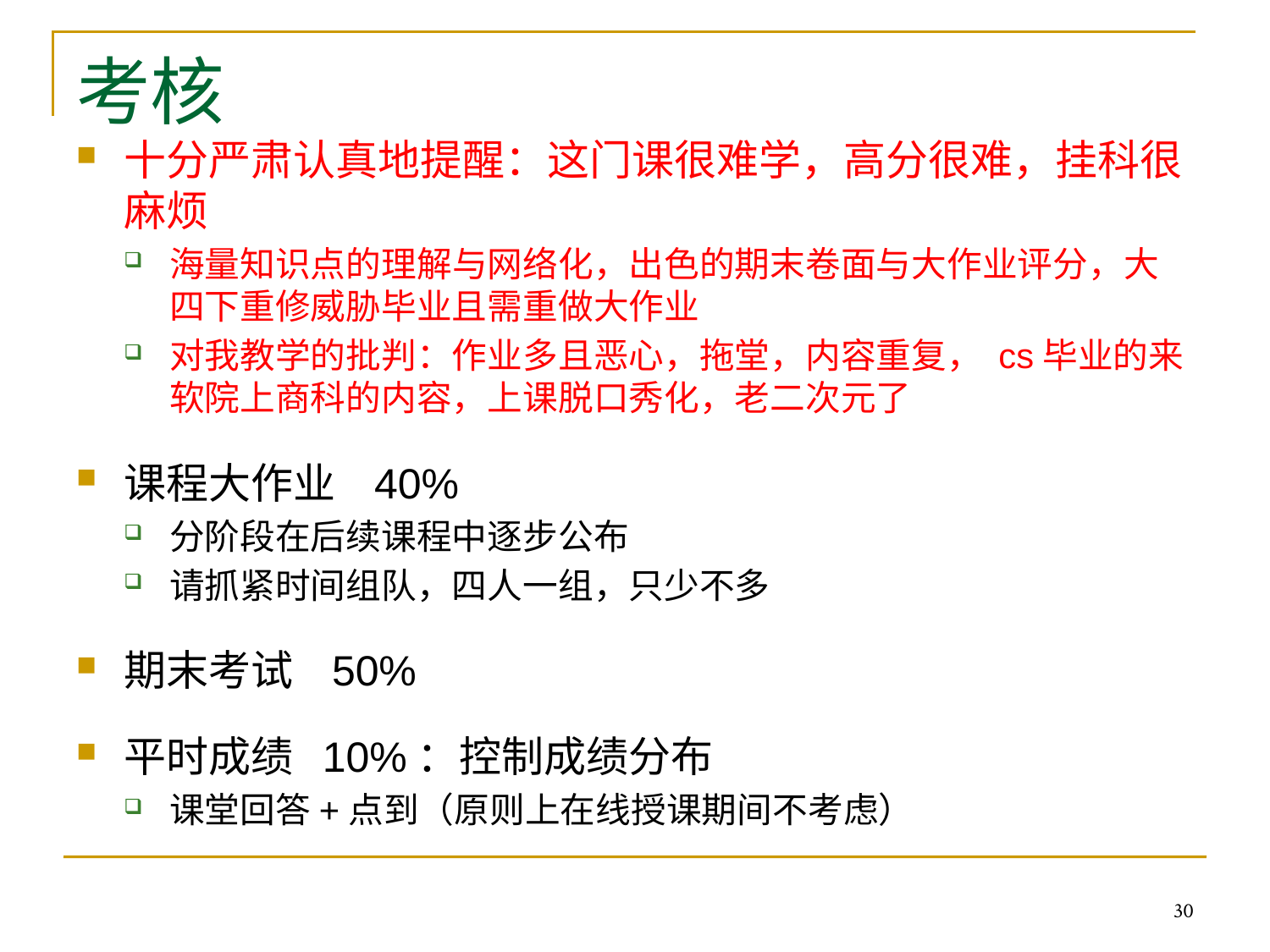

# 考核
十分严肃认真地提醒：这门课很难学，高分很难，挂科很麻烦
海量知识点的理解与网络化，出色的期末卷面与大作业评分，大四下重修威胁毕业且需重做大作业
对我教学的批判：作业多且恶心，拖堂，内容重复， cs毕业的来软院上商科的内容，上课脱口秀化，老二次元了

课程大作业   40%
分阶段在后续课程中逐步公布
请抓紧时间组队，四人一组，只少不多

期末考试   50%

平时成绩  10%：控制成绩分布
课堂回答+点到（原则上在线授课期间不考虑）
30